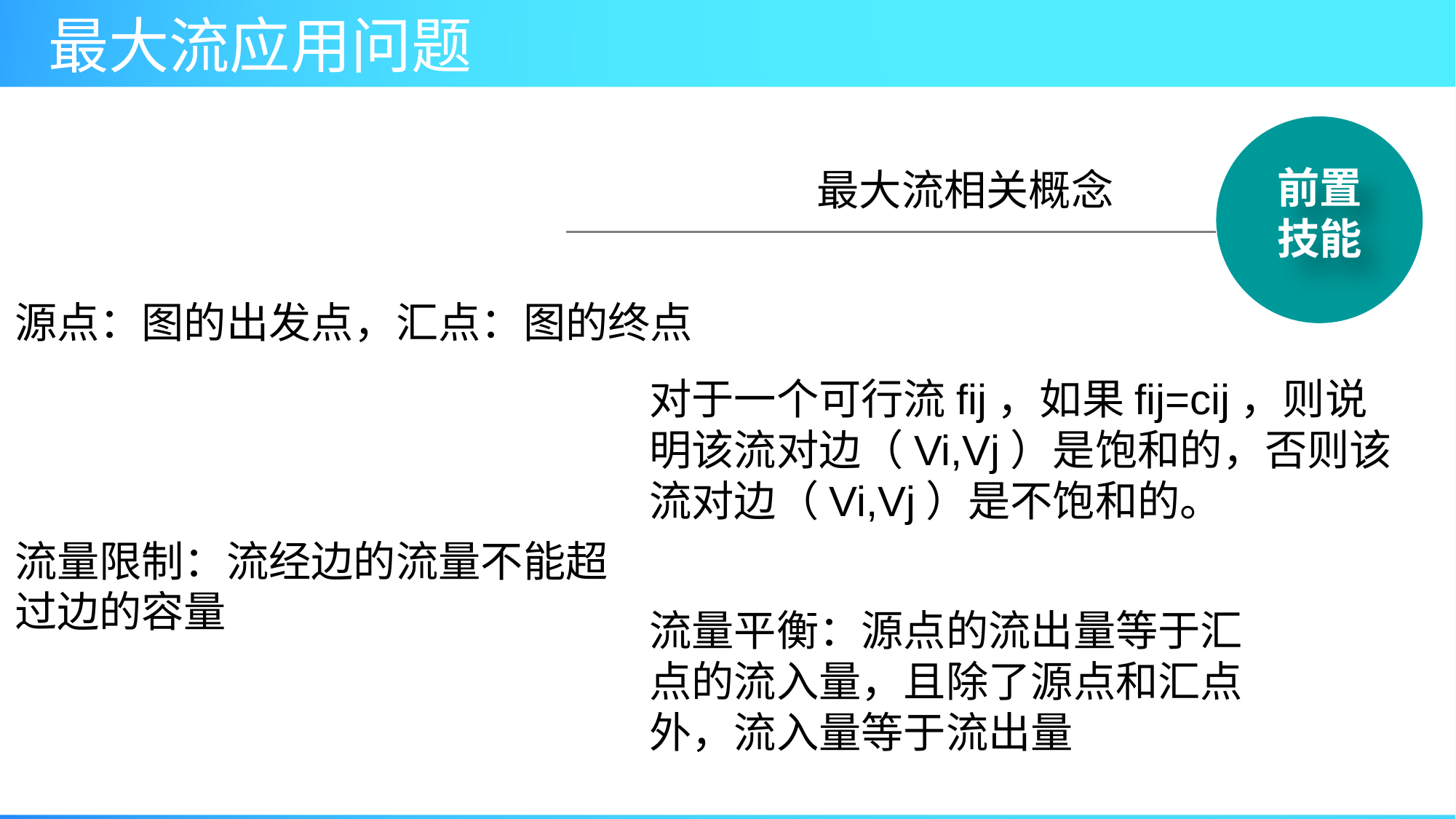

前置技能
最大流相关概念
源点：图的出发点，汇点：图的终点

对于一个可行流fij，如果fij=cij，则说明该流对边（Vi,Vj）是饱和的，否则该流对边（Vi,Vj）是不饱和的。

流量限制：流经边的流量不能超过边的容量
流量平衡：源点的流出量等于汇点的流入量，且除了源点和汇点外，流入量等于流出量